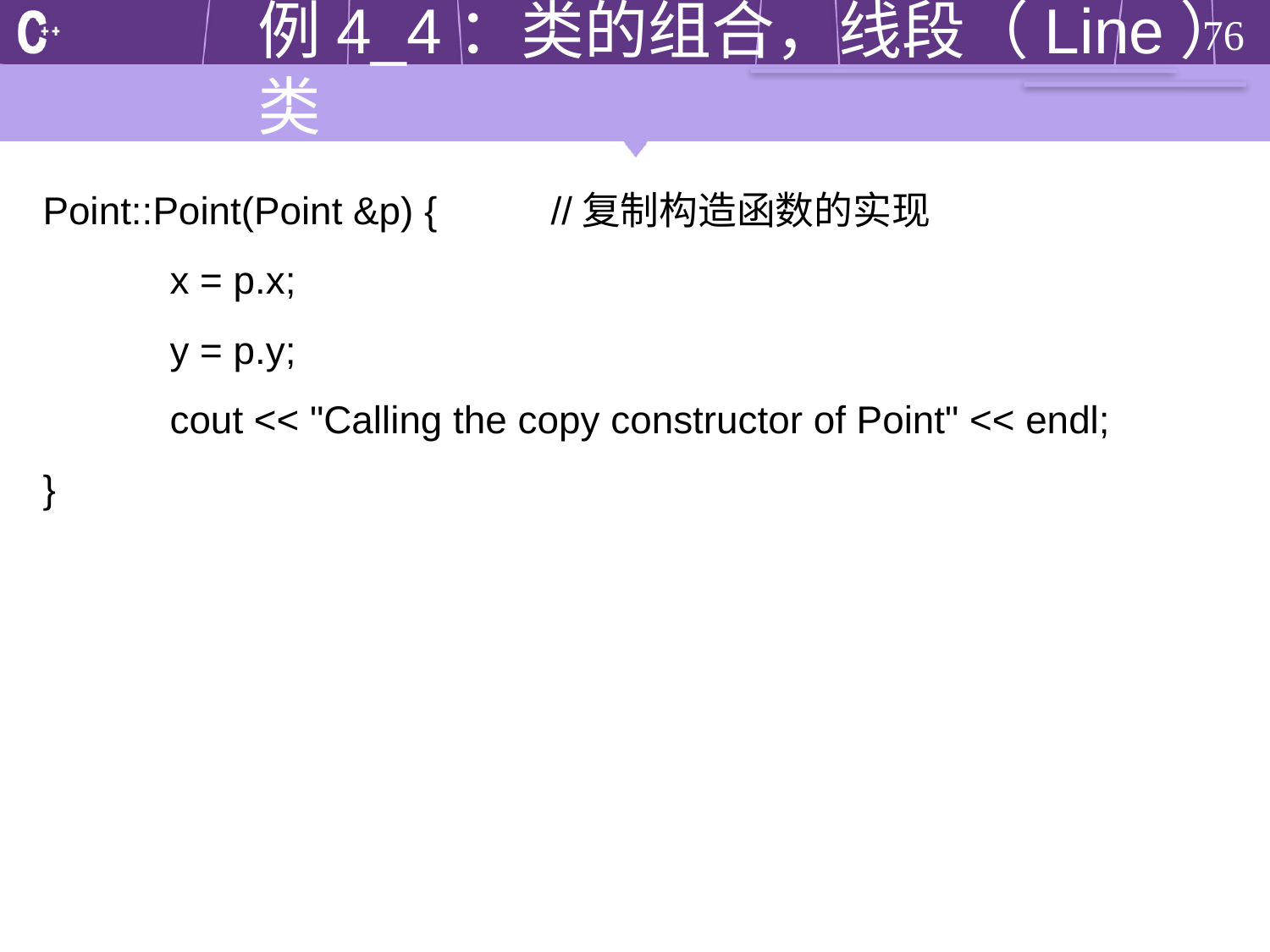

# 例4_4：类的组合，线段（Line）类
Point::Point(Point &p) {	//复制构造函数的实现
	x = p.x;
	y = p.y;
	cout << "Calling the copy constructor of Point" << endl;
}